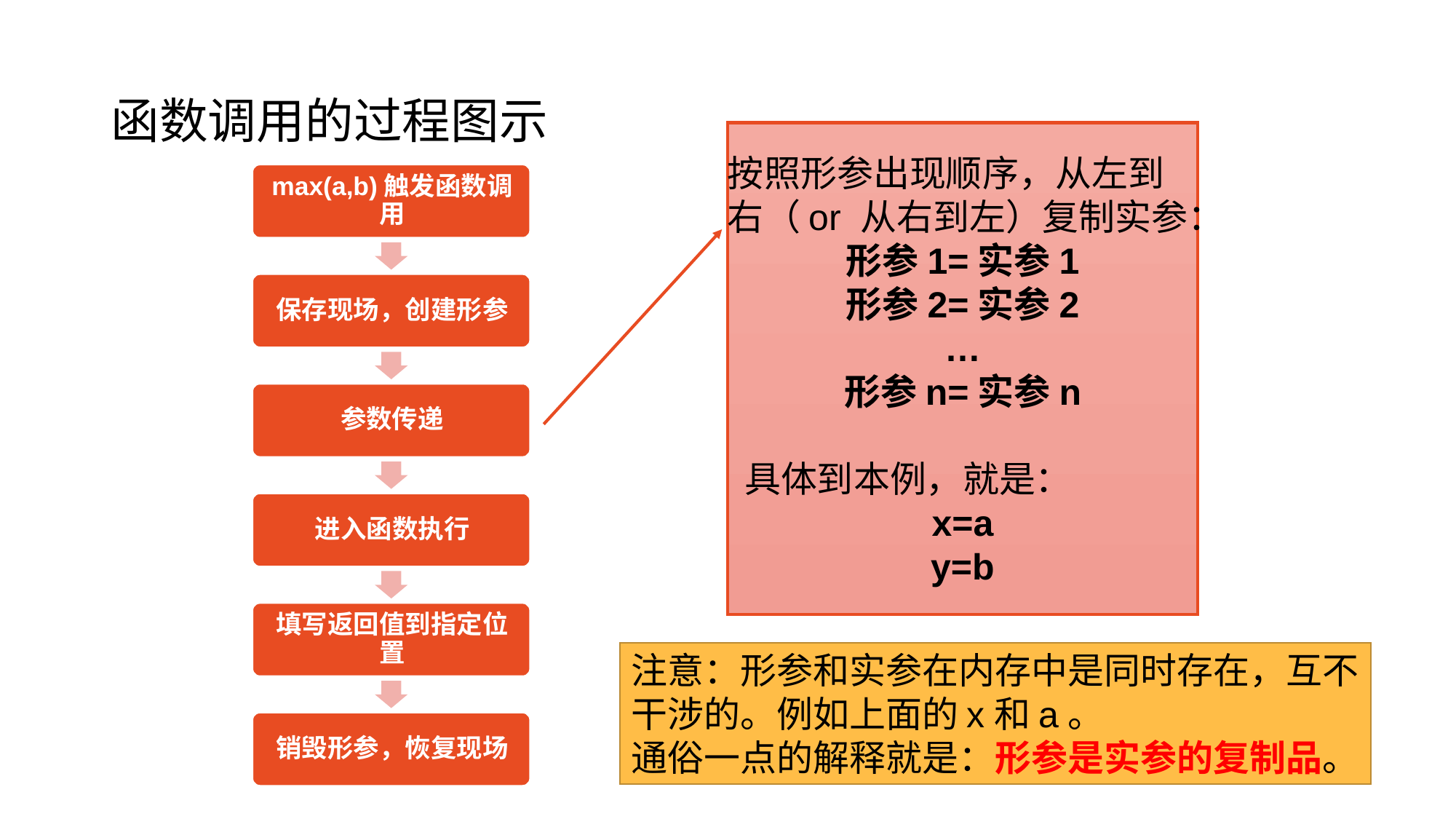

# 函数调用的过程图示
按照形参出现顺序，从左到右（or 从右到左）复制实参：
形参1=实参1
形参2=实参2
…
形参n=实参n

 具体到本例，就是：
x=a
y=b
max(a,b)触发函数调用

保存现场，创建形参

参数传递

进入函数执行

填写返回值到指定位置

销毁形参，恢复现场

注意：形参和实参在内存中是同时存在，互不干涉的。例如上面的x和a。
通俗一点的解释就是：形参是实参的复制品。